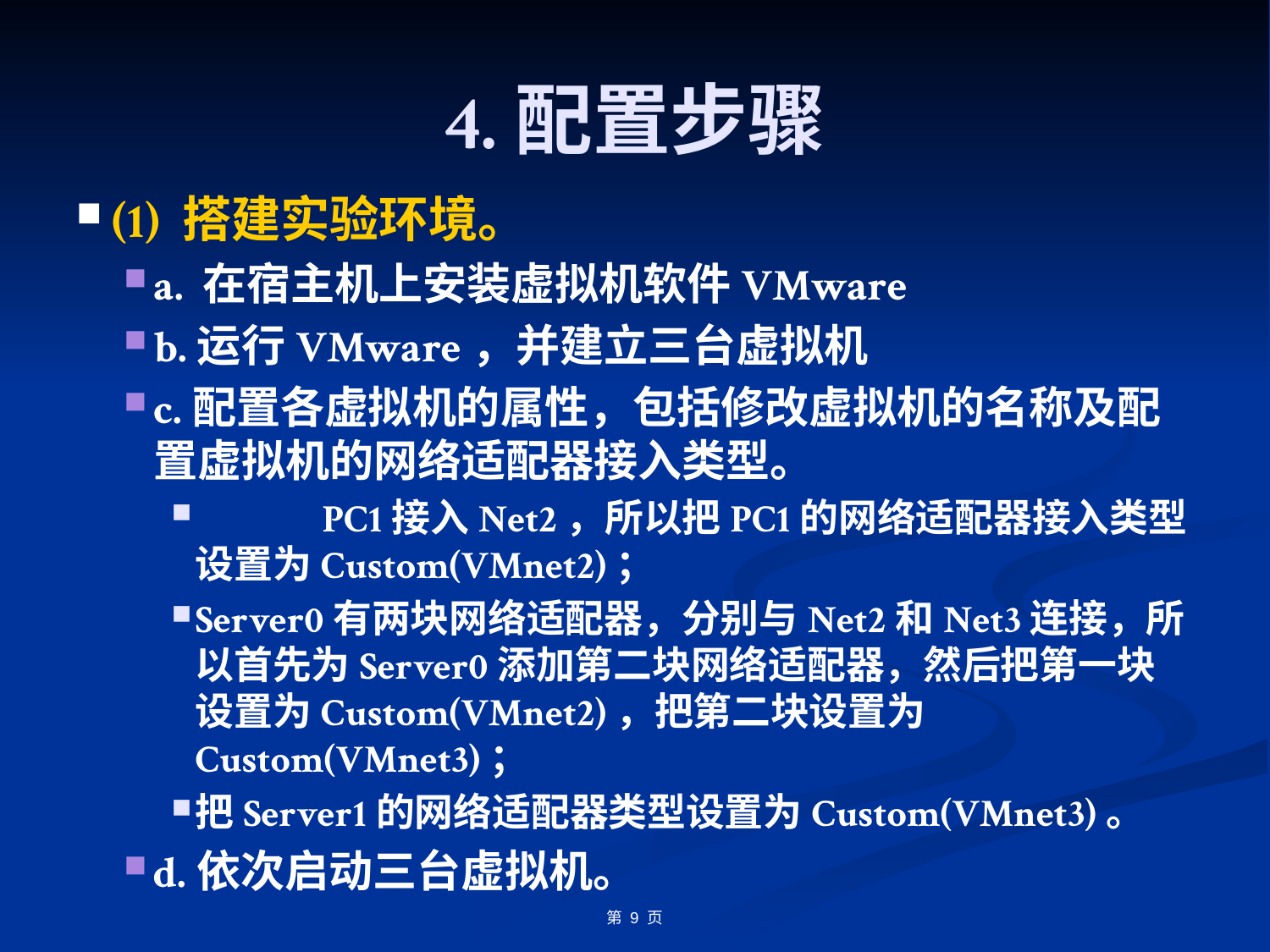

# 4.配置步骤
(1) 搭建实验环境。
a. 在宿主机上安装虚拟机软件VMware
b.运行VMware，并建立三台虚拟机
c.配置各虚拟机的属性，包括修改虚拟机的名称及配置虚拟机的网络适配器接入类型。
	PC1接入Net2，所以把PC1的网络适配器接入类型设置为Custom(VMnet2)；
Server0有两块网络适配器，分别与Net2和Net3连接，所以首先为Server0添加第二块网络适配器，然后把第一块设置为Custom(VMnet2)，把第二块设置为Custom(VMnet3)；
把Server1的网络适配器类型设置为Custom(VMnet3)。
d.依次启动三台虚拟机。

第 9 页